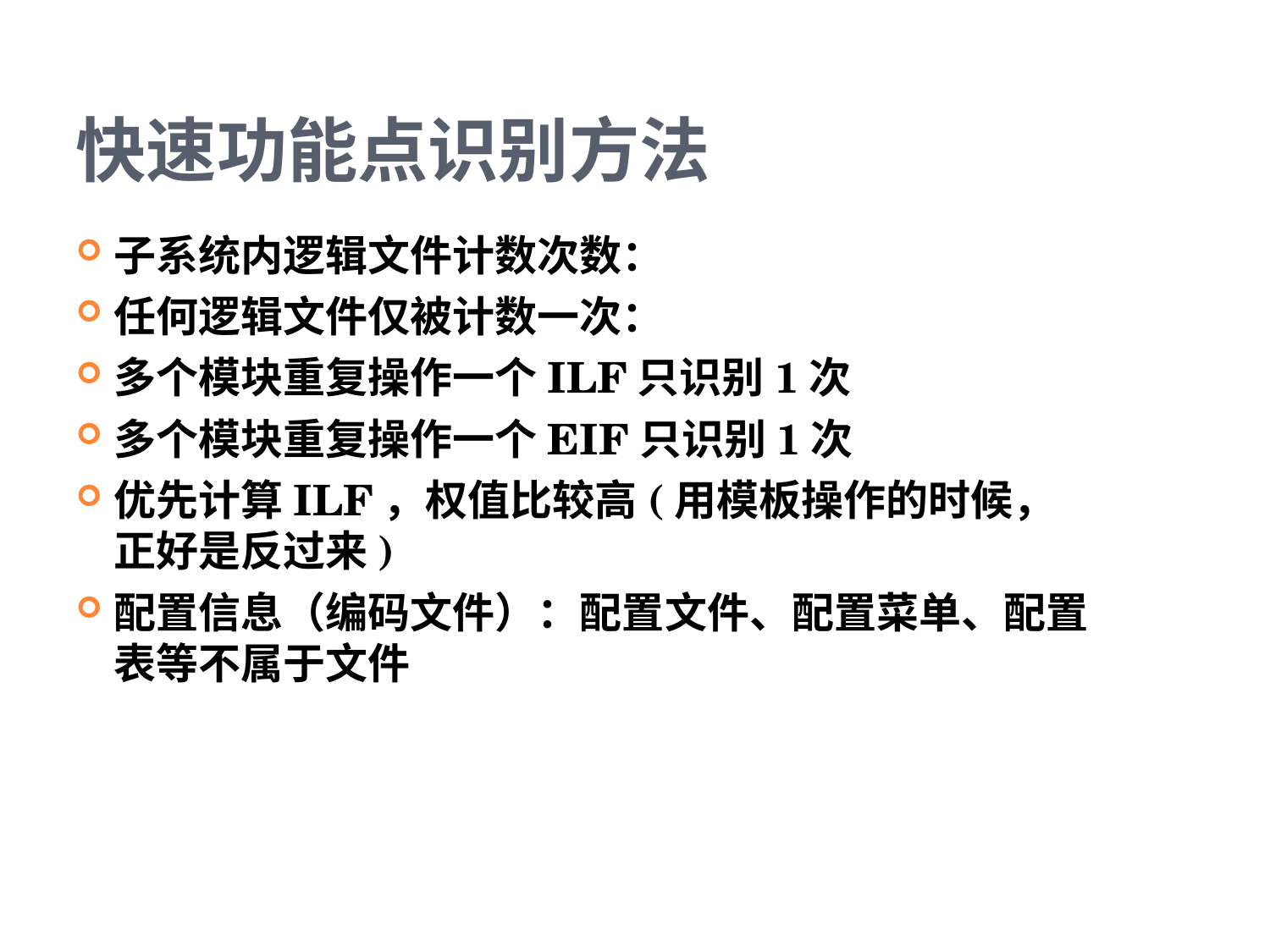

# 快速功能点识别方法
子系统内逻辑文件计数次数：
任何逻辑文件仅被计数一次：
多个模块重复操作一个ILF只识别1次
多个模块重复操作一个EIF只识别1次
优先计算ILF，权值比较高(用模板操作的时候，正好是反过来)
配置信息（编码文件）：配置文件、配置菜单、配置表等不属于文件